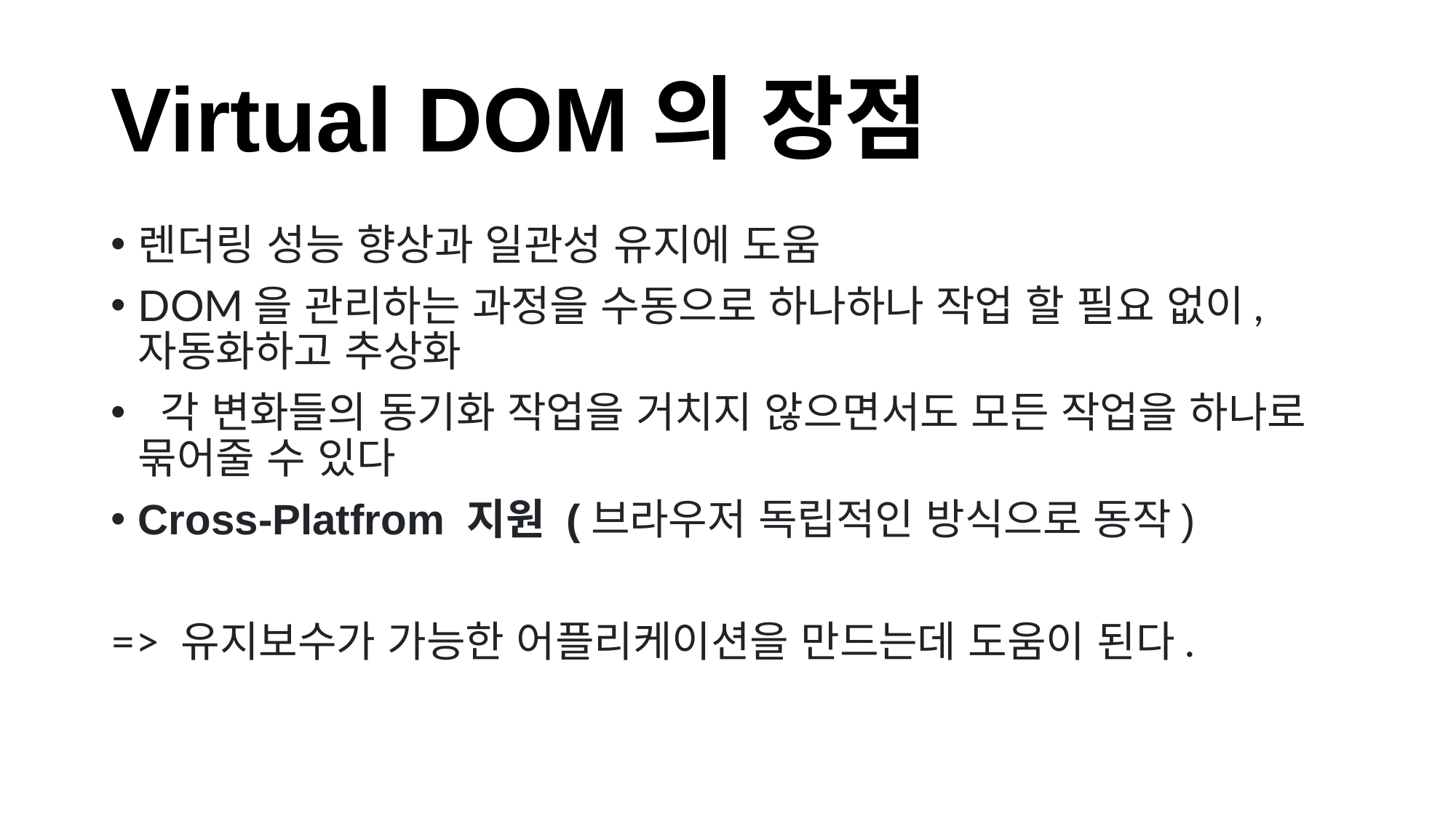

# Virtual DOM의 장점
렌더링 성능 향상과 일관성 유지에 도움
DOM을 관리하는 과정을 수동으로 하나하나 작업 할 필요 없이, 자동화하고 추상화
 각 변화들의 동기화 작업을 거치지 않으면서도 모든 작업을 하나로 묶어줄 수 있다
Cross-Platfrom 지원 (브라우저 독립적인 방식으로 동작)

=> 유지보수가 가능한 어플리케이션을 만드는데 도움이 된다.